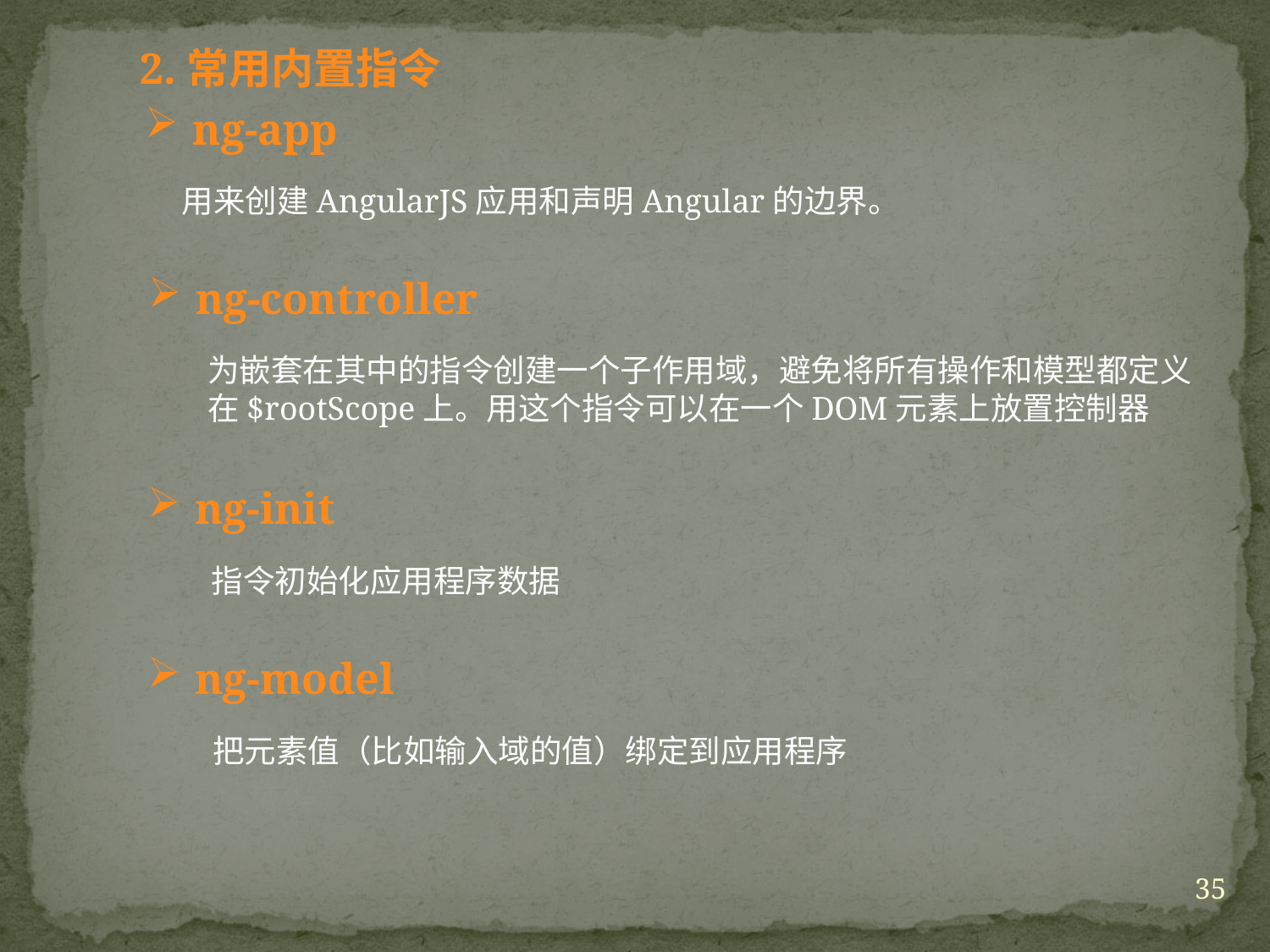

2.常用内置指令
ng-app
用来创建AngularJS应用和声明Angular的边界。
ng-controller
为嵌套在其中的指令创建一个子作用域，避免将所有操作和模型都定义在$rootScope上。用这个指令可以在一个DOM元素上放置控制器
ng-init
指令初始化应用程序数据
ng-model
把元素值（比如输入域的值）绑定到应用程序
35